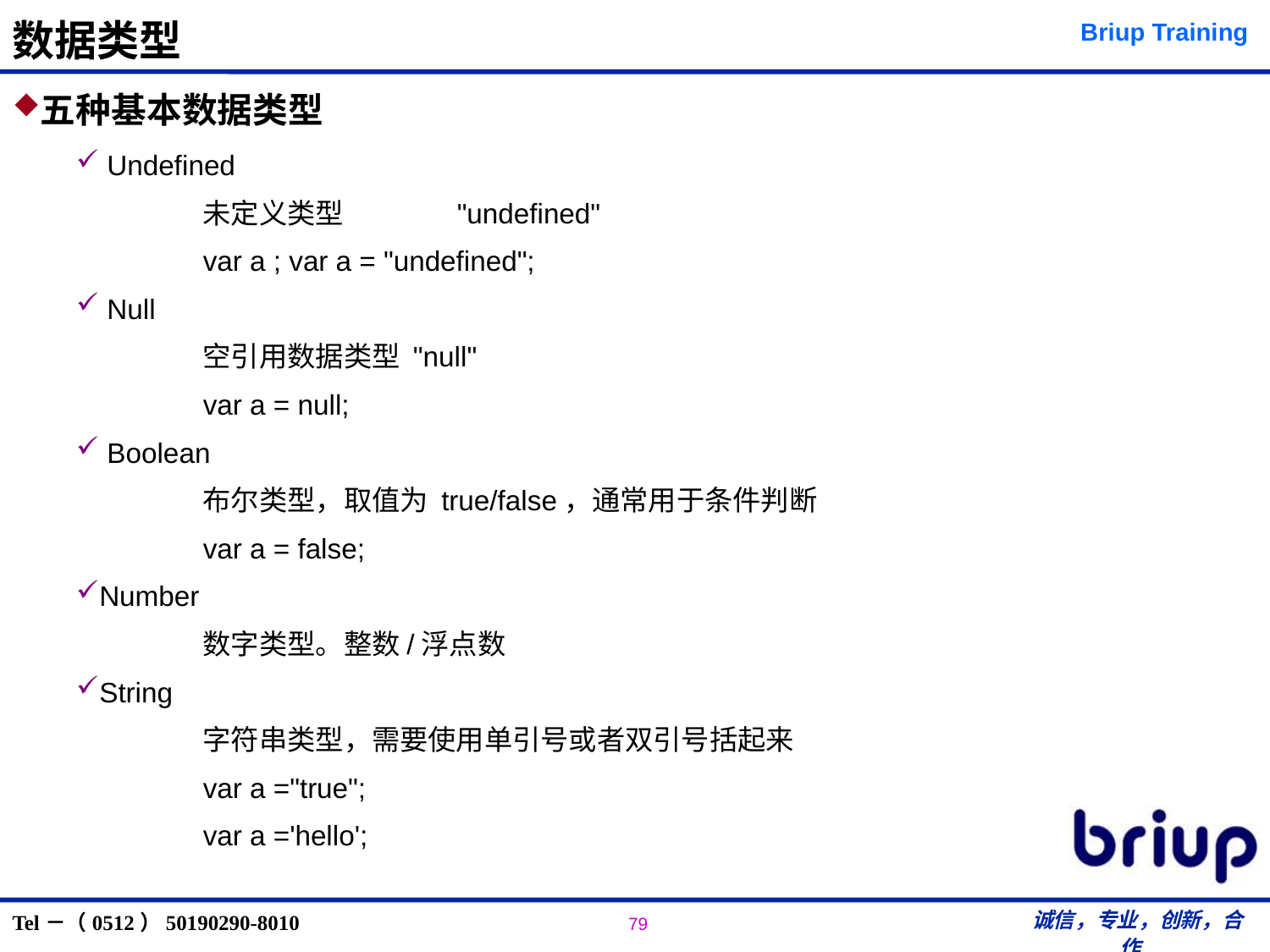

# 数据类型
五种基本数据类型
 Undefined
	未定义类型	"undefined"
	var a ; var a = "undefined";
 Null
	空引用数据类型 "null"
	var a = null;
 Boolean
	布尔类型，取值为 true/false，通常用于条件判断
	var a = false;
Number
	数字类型。整数/浮点数
String
	字符串类型，需要使用单引号或者双引号括起来
	var a ="true";
	var a ='hello';